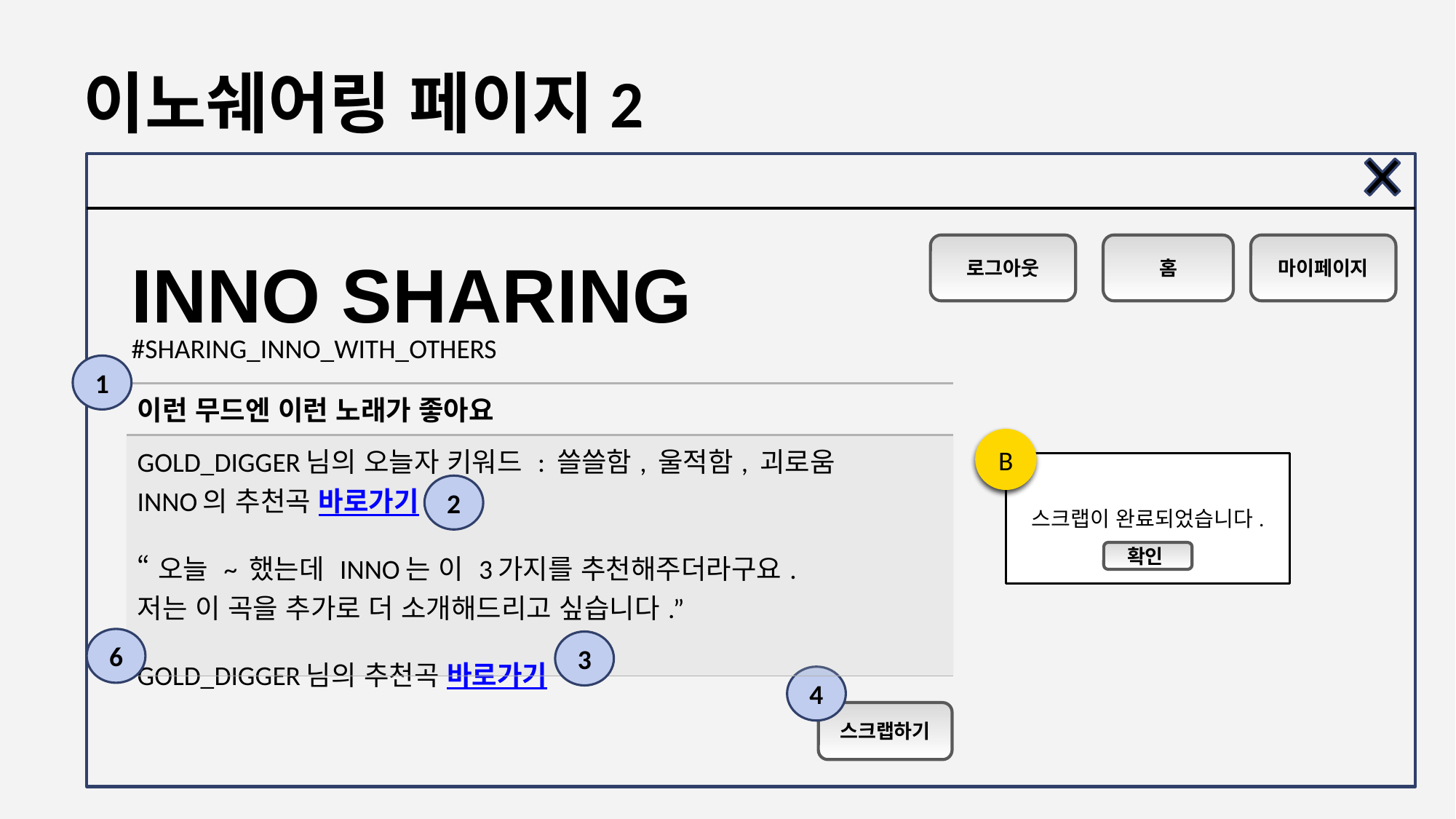

# 이노쉐어링 페이지2

로그아웃
홈
마이페이지
INNO SHARING
#SHARING_INNO_WITH_OTHERS
1
| 이런 무드엔 이런 노래가 좋아요 |
| --- |
| GOLD\_DIGGER님의 오늘자 키워드 : 쓸쓸함, 울적함, 괴로움 INNO의 추천곡 바로가기 “오늘 ~ 했는데 INNO는 이 3가지를 추천해주더라구요. 저는 이 곡을 추가로 더 소개해드리고 싶습니다.” GOLD\_DIGGER님의 추천곡 바로가기 |
B
스크랩이 완료되었습니다.
2
확인
6
3
4
스크랩하기